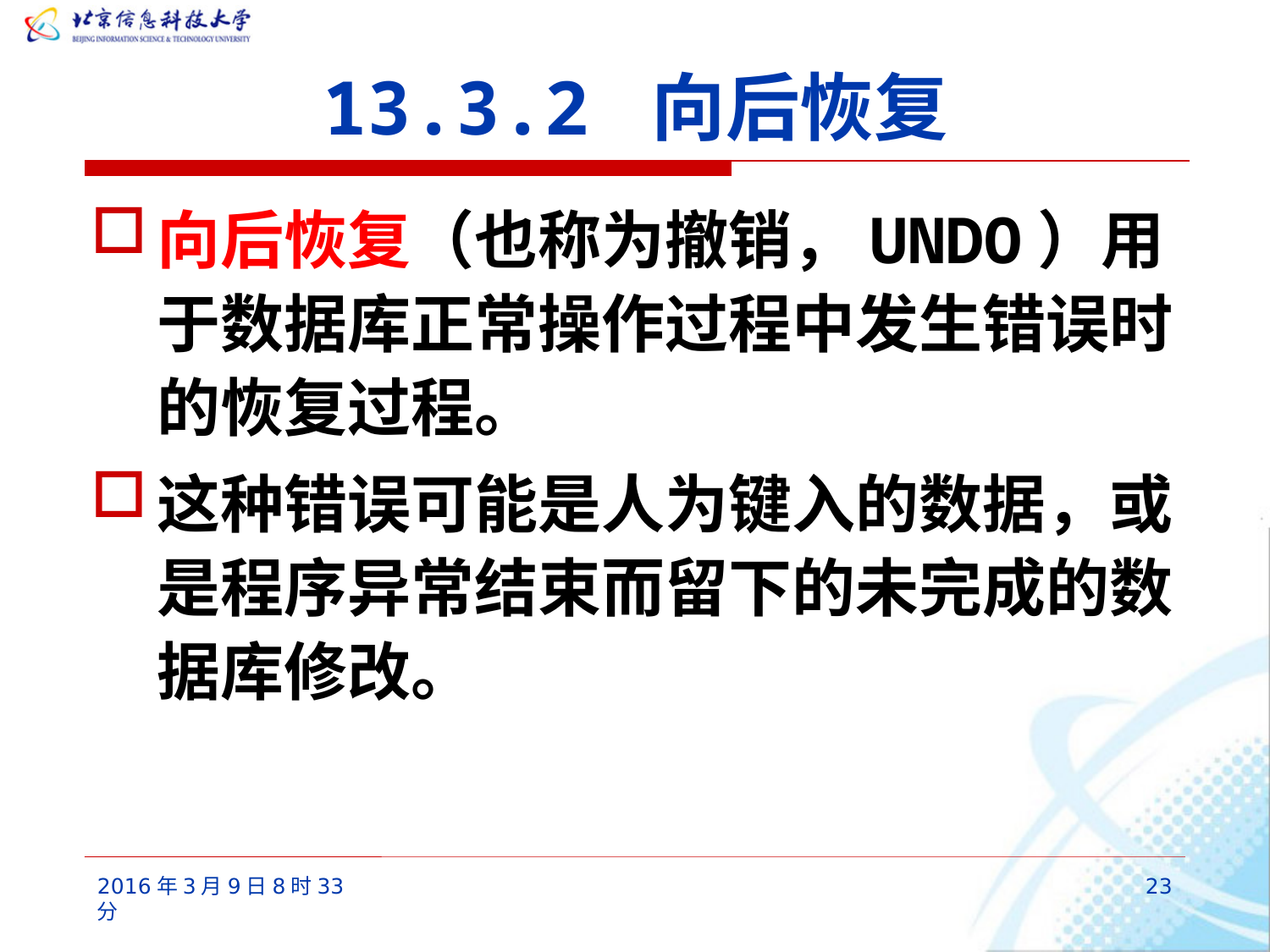

# 13.3.2 向后恢复
向后恢复（也称为撤销，UNDO）用于数据库正常操作过程中发生错误时的恢复过程。
这种错误可能是人为键入的数据，或是程序异常结束而留下的未完成的数据库修改。
2016年3月9日8时33分
23